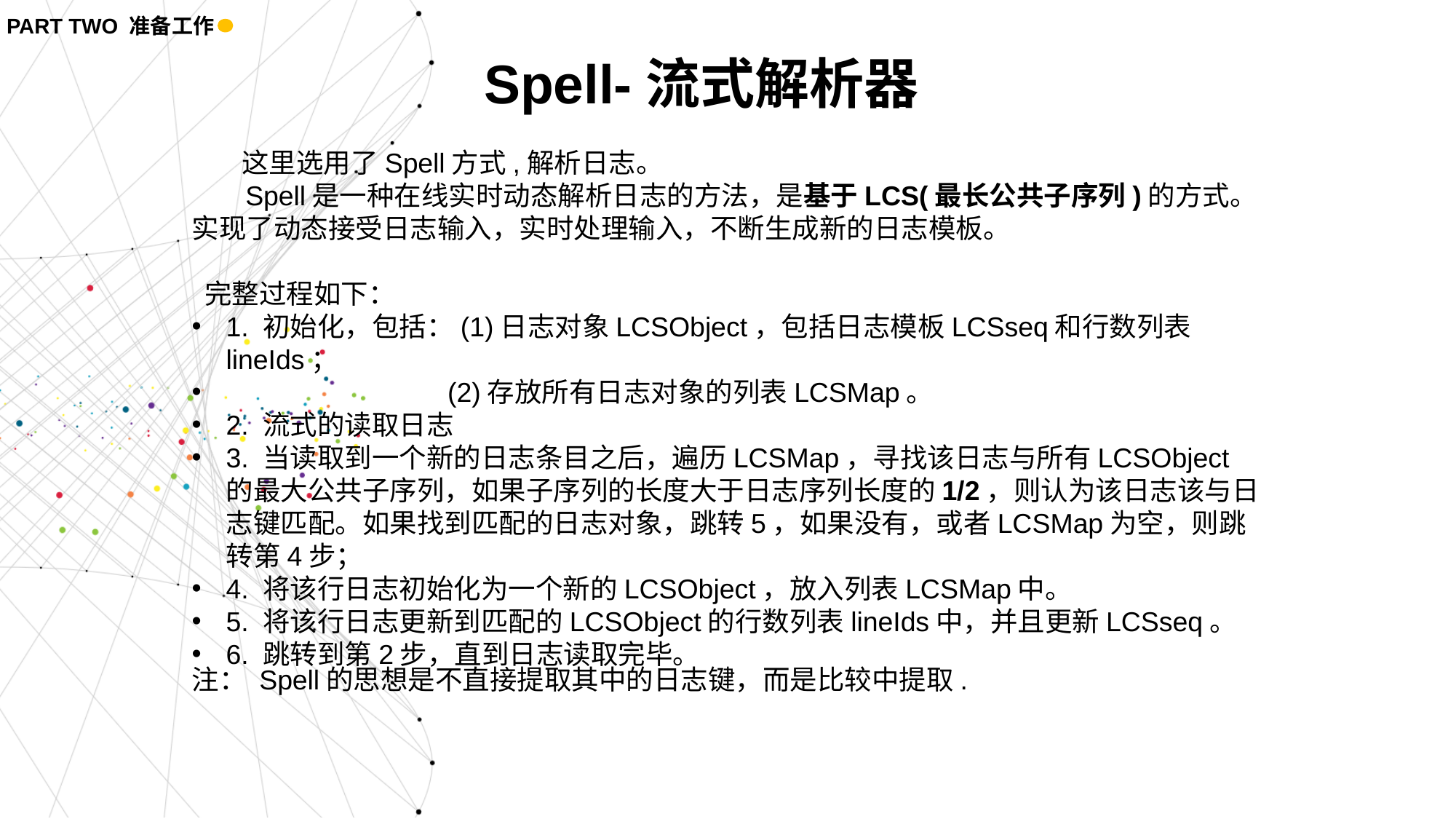

PART TWO 准备工作

Spell-流式解析器
       这里选用了Spell方式,解析日志。
       Spell是一种在线实时动态解析日志的方法，是基于LCS(最长公共子序列)的方式。实现了动态接受日志输入，实时处理输入，不断生成新的日志模板。

 完整过程如下：
1. 初始化，包括：(1)日志对象LCSObject，包括日志模板LCSseq和行数列表lineIds；
                             (2)存放所有日志对象的列表LCSMap。
2. 流式的读取日志
3. 当读取到一个新的日志条目之后，遍历LCSMap，寻找该日志与所有LCSObject的最大公共子序列，如果子序列的长度大于日志序列长度的1/2，则认为该日志该与日志键匹配。如果找到匹配的日志对象，跳转5，如果没有，或者LCSMap为空，则跳转第4步；
4. 将该行日志初始化为一个新的LCSObject，放入列表LCSMap中。
5. 将该行日志更新到匹配的LCSObject的行数列表lineIds中，并且更新LCSseq。
6. 跳转到第2步，直到日志读取完毕。
注： Spell的思想是不直接提取其中的日志键，而是比较中提取.